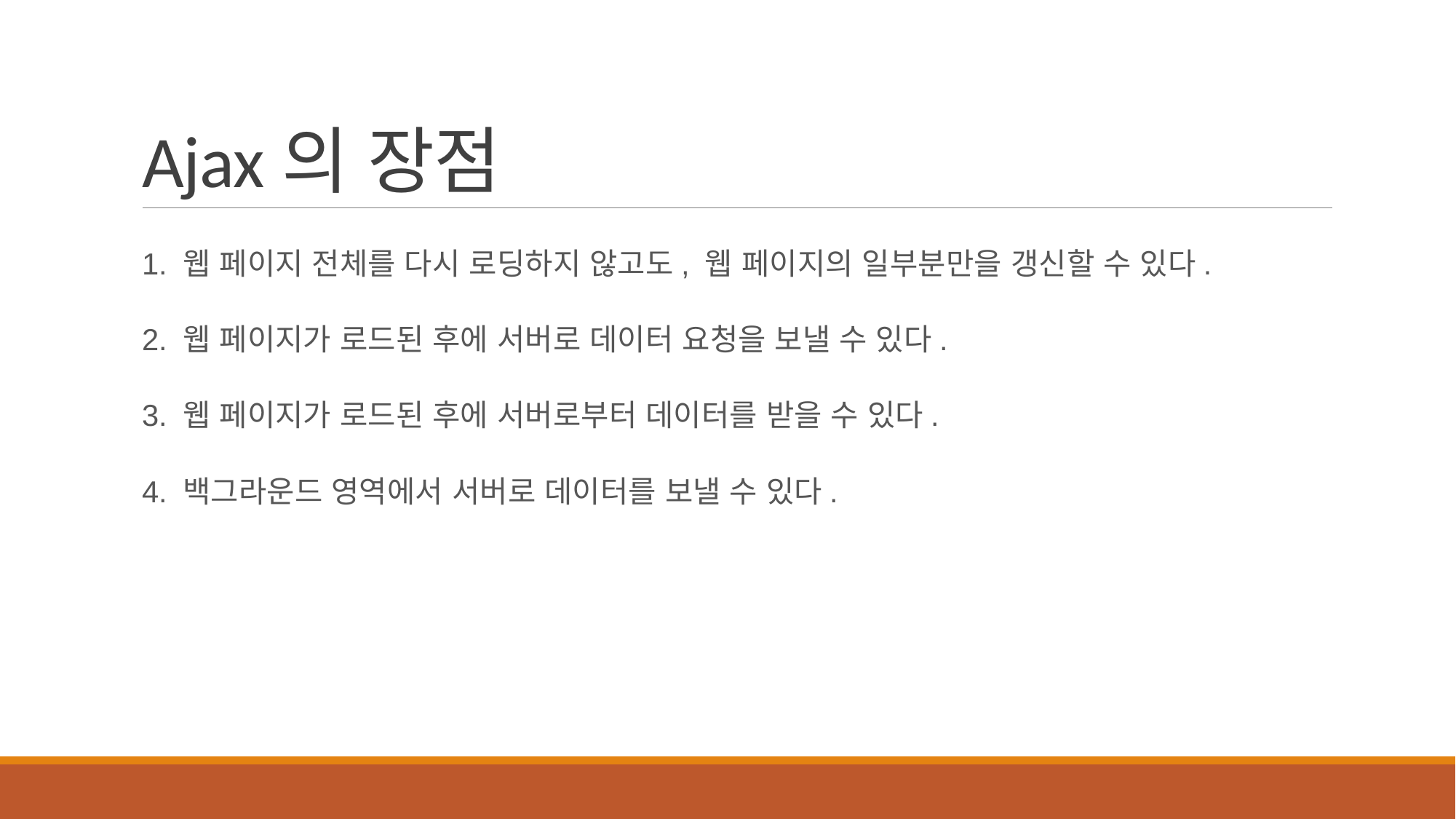

# Ajax의 장점
1. 웹 페이지 전체를 다시 로딩하지 않고도, 웹 페이지의 일부분만을 갱신할 수 있다.
2. 웹 페이지가 로드된 후에 서버로 데이터 요청을 보낼 수 있다.
3. 웹 페이지가 로드된 후에 서버로부터 데이터를 받을 수 있다.
4. 백그라운드 영역에서 서버로 데이터를 보낼 수 있다.